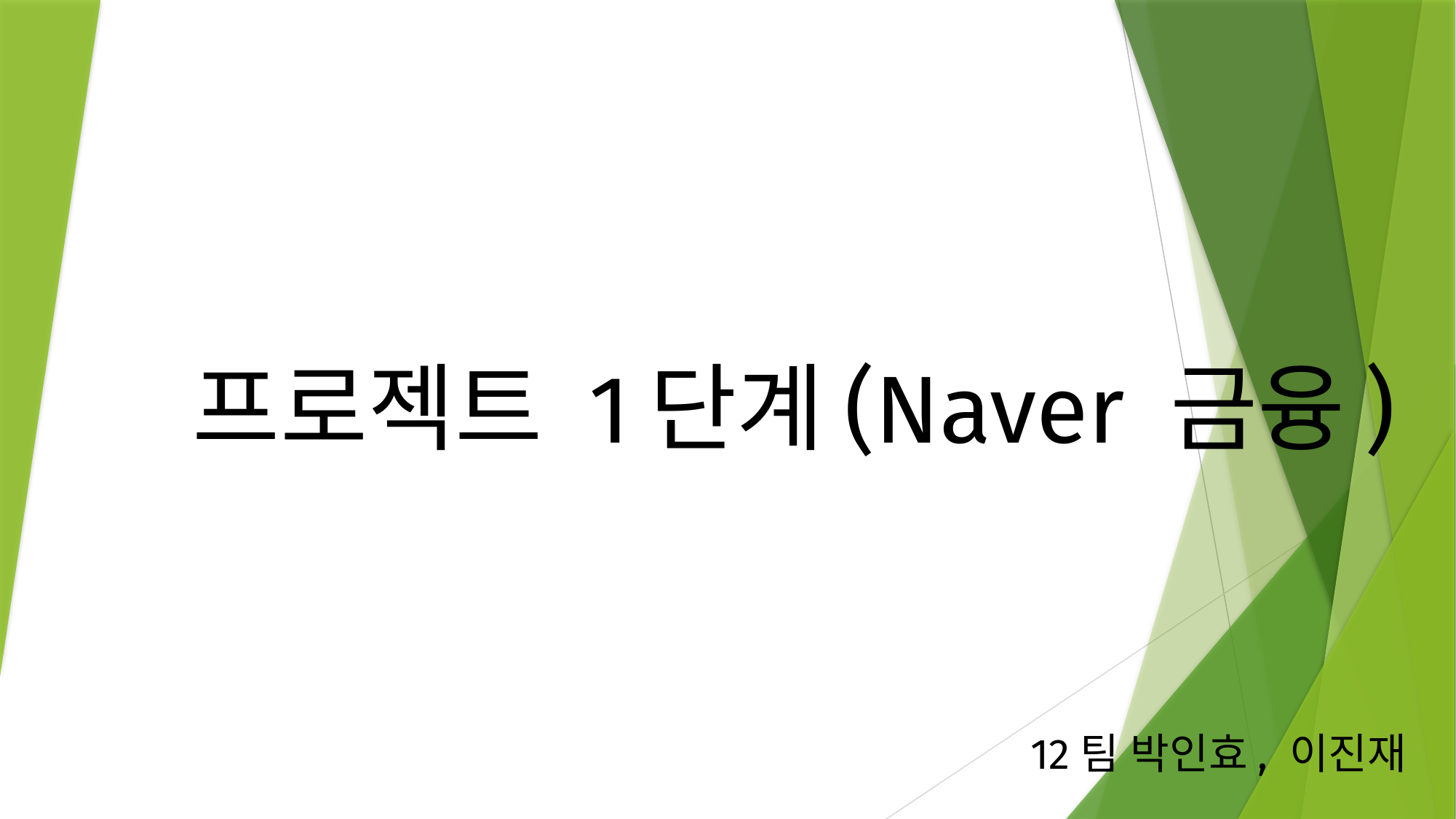

# 프로젝트 1단계(Naver 금융)
12팀 박인효, 이진재